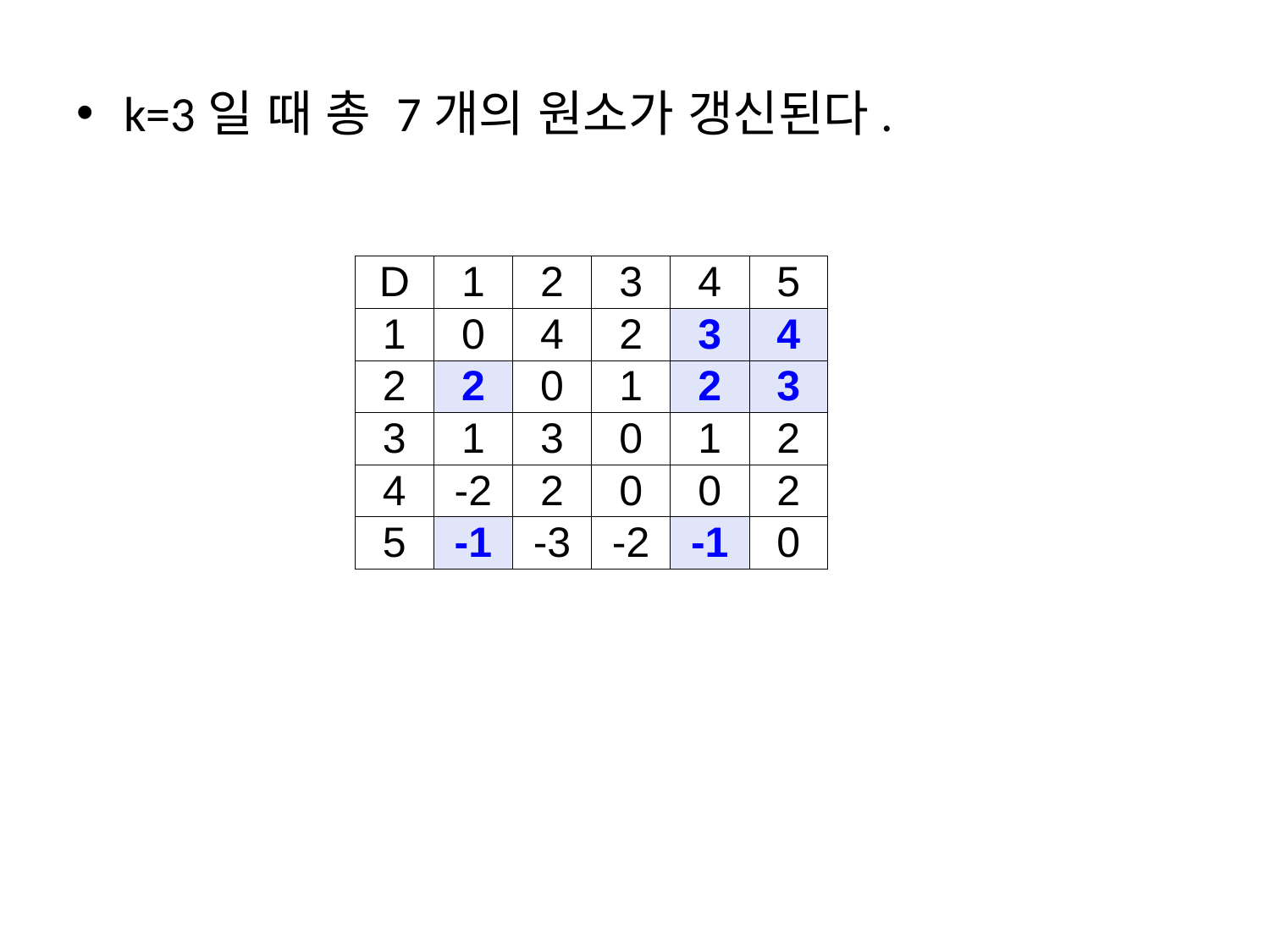

k=3일 때 총 7개의 원소가 갱신된다.

| D | 1 | 2 | 3 | 4 | 5 |
| --- | --- | --- | --- | --- | --- |
| 1 | 0 | 4 | 2 | 3 | 4 |
| 2 | 2 | 0 | 1 | 2 | 3 |
| 3 | 1 | 3 | 0 | 1 | 2 |
| 4 | -2 | 2 | 0 | 0 | 2 |
| 5 | -1 | -3 | -2 | -1 | 0 |